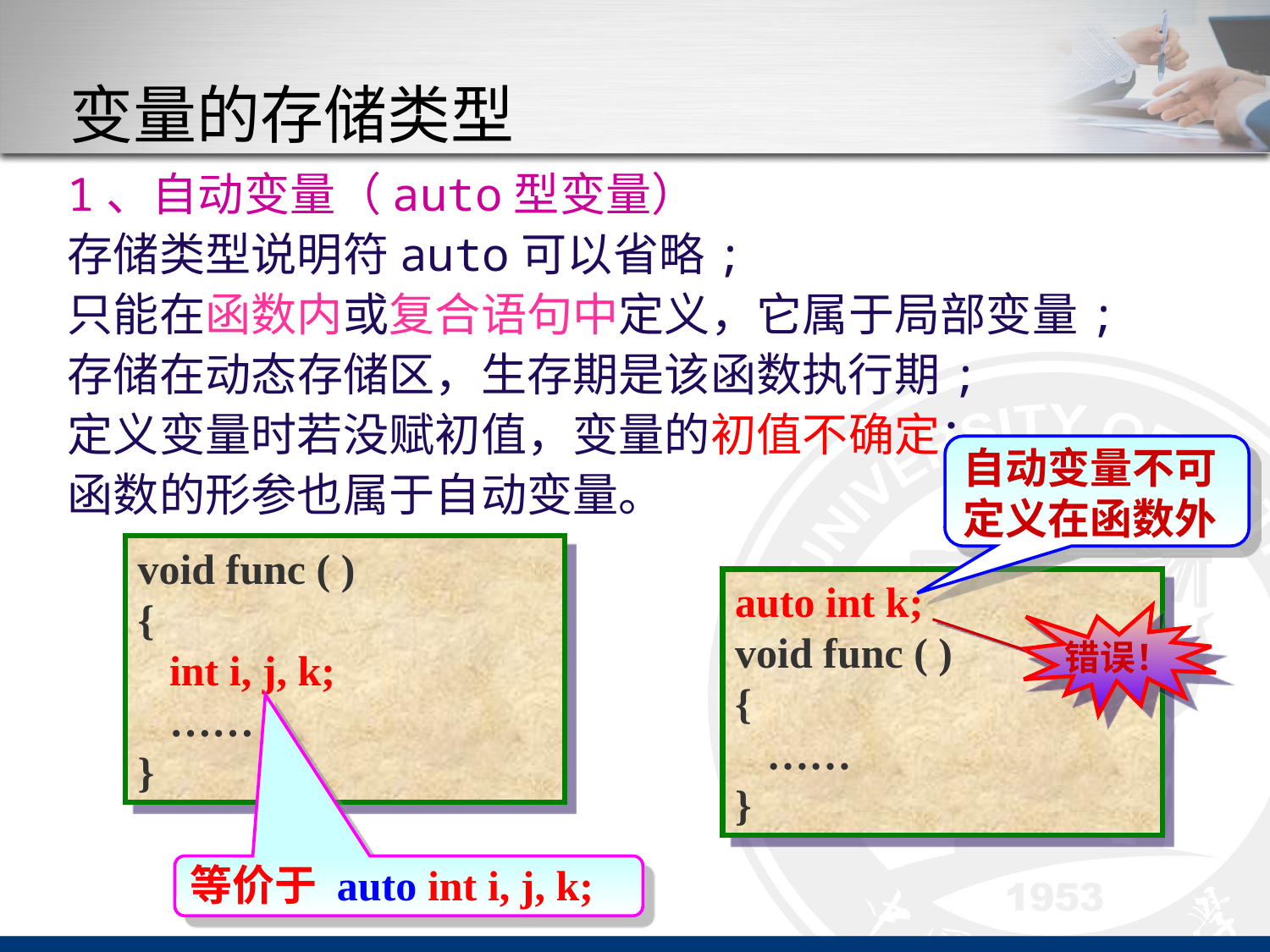

# 变量的存储类型
1、自动变量（auto型变量）
存储类型说明符auto可以省略;
只能在函数内或复合语句中定义，它属于局部变量;
存储在动态存储区，生存期是该函数执行期;
定义变量时若没赋初值，变量的初值不确定；
函数的形参也属于自动变量。
自动变量不可定义在函数外
void func ( )
{
   int i, j, k;
   ……
}
auto int k;
void func ( )
{
   ……
}
错误！

等价于 auto int i, j, k;